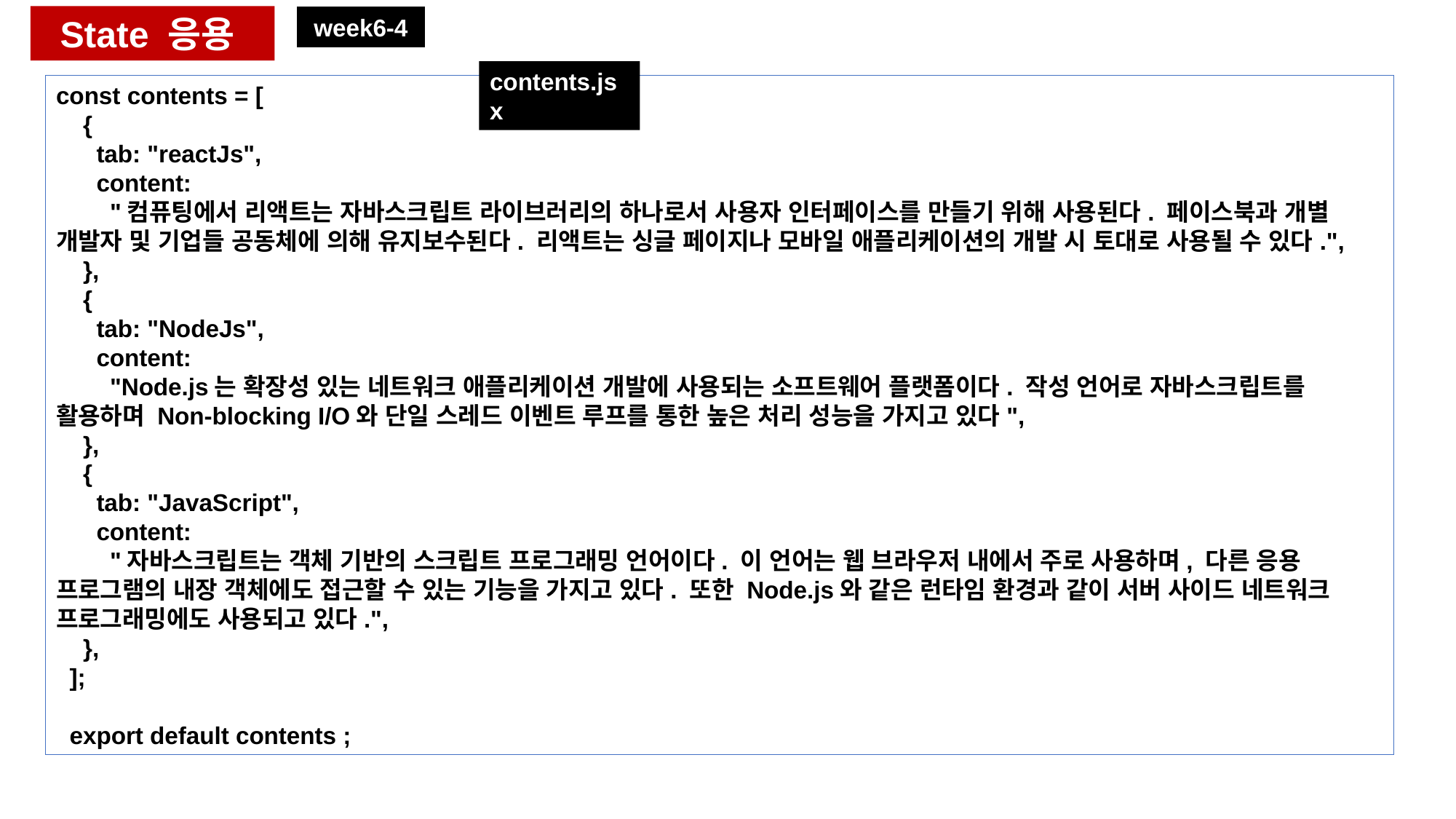

State 응용
week6-4
contents.jsx
const contents = [
    {
      tab: "reactJs",
      content:
        "컴퓨팅에서 리액트는 자바스크립트 라이브러리의 하나로서 사용자 인터페이스를 만들기 위해 사용된다. 페이스북과 개별 개발자 및 기업들 공동체에 의해 유지보수된다. 리액트는 싱글 페이지나 모바일 애플리케이션의 개발 시 토대로 사용될 수 있다.",
    },
    {
      tab: "NodeJs",
      content:
        "Node.js는 확장성 있는 네트워크 애플리케이션 개발에 사용되는 소프트웨어 플랫폼이다. 작성 언어로 자바스크립트를 활용하며 Non-blocking I/O와 단일 스레드 이벤트 루프를 통한 높은 처리 성능을 가지고 있다",
    },
    {
      tab: "JavaScript",
      content:
        "자바스크립트는 객체 기반의 스크립트 프로그래밍 언어이다. 이 언어는 웹 브라우저 내에서 주로 사용하며, 다른 응용 프로그램의 내장 객체에도 접근할 수 있는 기능을 가지고 있다. 또한 Node.js와 같은 런타임 환경과 같이 서버 사이드 네트워크 프로그래밍에도 사용되고 있다.",
    },
  ];
  export default contents ;